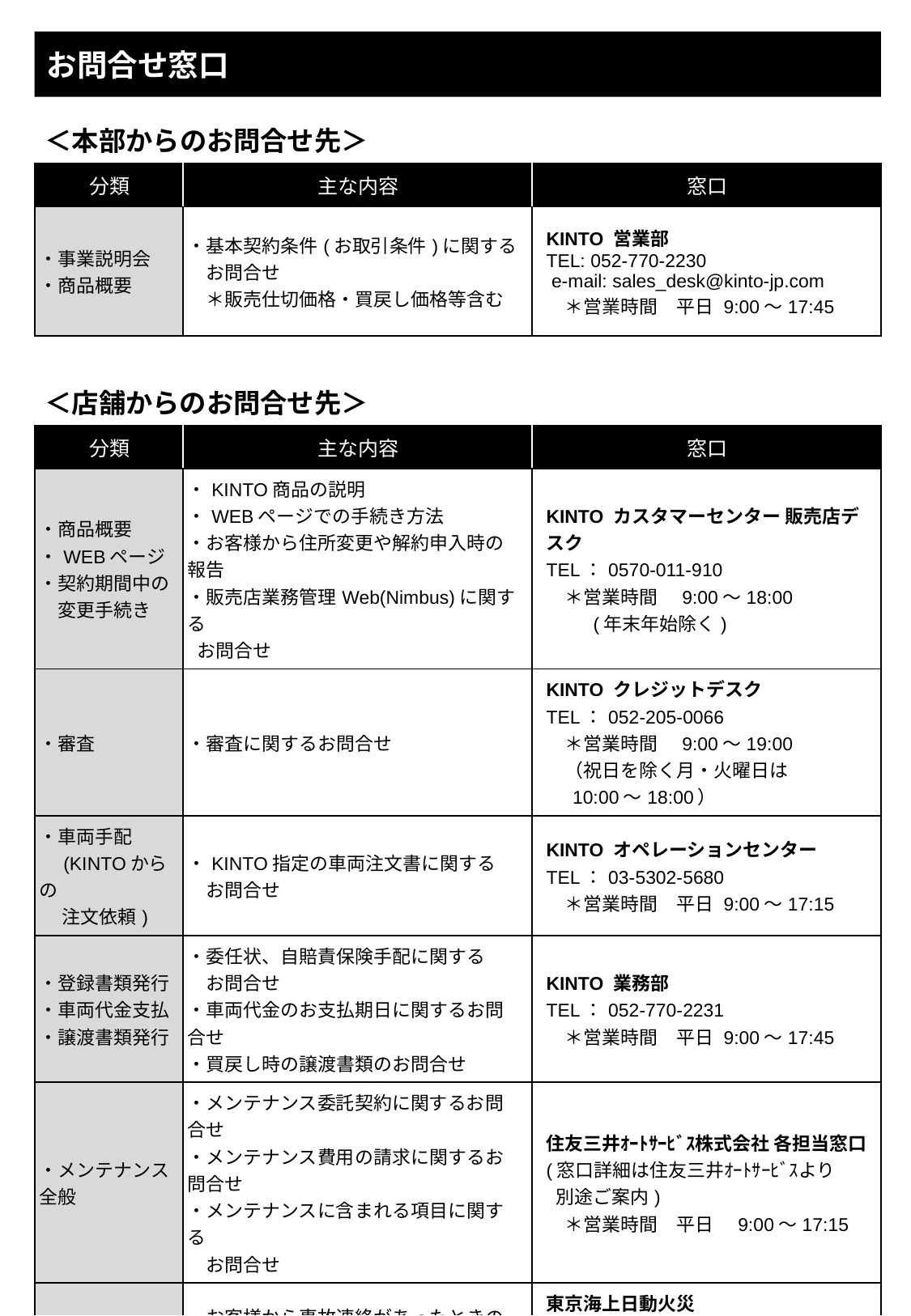

お問合せ窓口
＜本部からのお問合せ先＞
| 分類 | 主な内容 | 窓口 |
| --- | --- | --- |
| ・事業説明会 ・商品概要 | ・基本契約条件(お取引条件)に関する 　お問合せ 　＊販売仕切価格・買戻し価格等含む | KINTO 営業部 TEL: 052-770-2230 e-mail: sales\_desk@kinto-jp.com 　＊営業時間　平日 9:00～17:45 |
＜店舗からのお問合せ先＞
| 分類 | 主な内容 | 窓口 |
| --- | --- | --- |
| ・商品概要 ・WEBページ ・契約期間中の 　変更手続き | ・KINTO商品の説明 ・WEBページでの手続き方法 ・お客様から住所変更や解約申入時の報告 ・販売店業務管理Web(Nimbus)に関する　 お問合せ | KINTO カスタマーセンター 販売店デスク TEL：0570-011-910 　＊営業時間　9:00～18:00 　　 (年末年始除く) |
| ・審査 | ・審査に関するお問合せ | KINTO クレジットデスク TEL：052-205-0066 　＊営業時間　9:00～19:00 　（祝日を除く月・火曜日は 10:00～18:00） |
| ・車両手配 　(KINTOからの 　 注文依頼) | ・KINTO指定の車両注文書に関する 　お問合せ | KINTO オペレーションセンター TEL：03-5302-5680 　＊営業時間　平日 9:00～17:15 |
| ・登録書類発行 ・車両代金支払 ・譲渡書類発行 | ・委任状、自賠責保険手配に関する 　お問合せ ・車両代金のお支払期日に関するお問合せ ・買戻し時の譲渡書類のお問合せ | KINTO 業務部 TEL：052-770-2231 　＊営業時間　平日 9:00～17:45 |
| ・メンテナンス全般 | ・メンテナンス委託契約に関するお問合せ ・メンテナンス費用の請求に関するお問合せ ・メンテナンスに含まれる項目に関する 　お問合せ | 住友三井ｵｰﾄｻｰﾋﾞｽ株式会社 各担当窓口 (窓口詳細は住友三井ｵｰﾄｻｰﾋﾞｽより 別途ご案内) 　＊営業時間　平日　9:00～17:15 |
| ・事故発生時 | ・お客様から事故連絡があったときの報告 ・保険修理での修理費お支払い | 東京海上日動火災 KINTO事故受付センター TEL：0120-137-160 　＊営業時間　24時間365日 |
| ・故障発生時 | ・お客様から故障連絡があり、遠方・営業 　時間外などで対処できないときの対応依頼 | KINTO故障受付センター TEL：0120-137-054 　＊営業時間　24時間365日 |
37